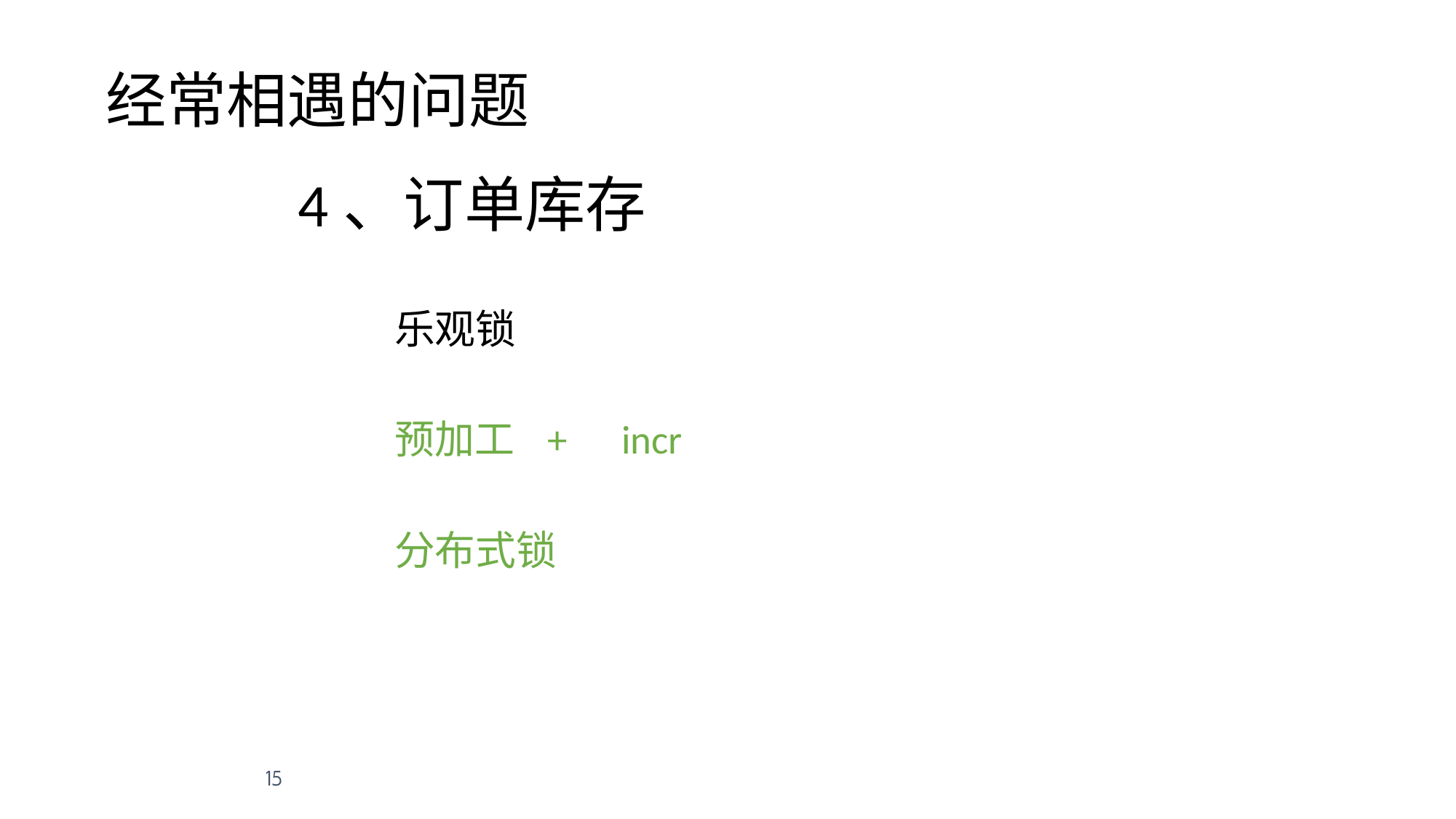

经常相遇的问题
4、订单库存
乐观锁
预加工   +      incr
分布式锁
15